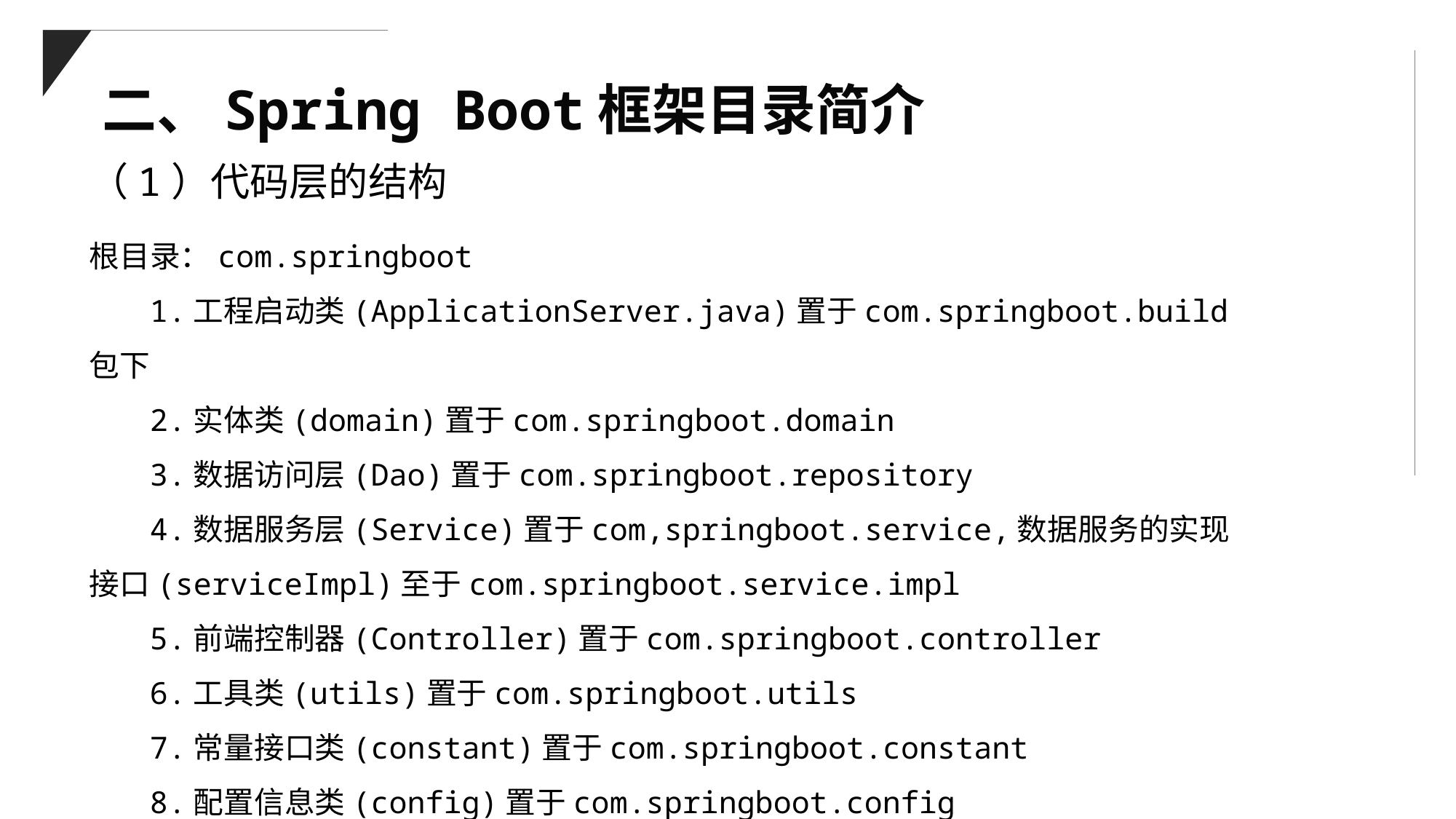

二、Spring Boot框架目录简介

（1）代码层的结构
根目录：com.springboot
1.工程启动类(ApplicationServer.java)置于com.springboot.build包下
2.实体类(domain)置于com.springboot.domain
3.数据访问层(Dao)置于com.springboot.repository
4.数据服务层(Service)置于com,springboot.service,数据服务的实现接口(serviceImpl)至于com.springboot.service.impl
5.前端控制器(Controller)置于com.springboot.controller
6.工具类(utils)置于com.springboot.utils
7.常量接口类(constant)置于com.springboot.constant
8.配置信息类(config)置于com.springboot.config
9.数据传输类(vo)置于com.springboot.vo